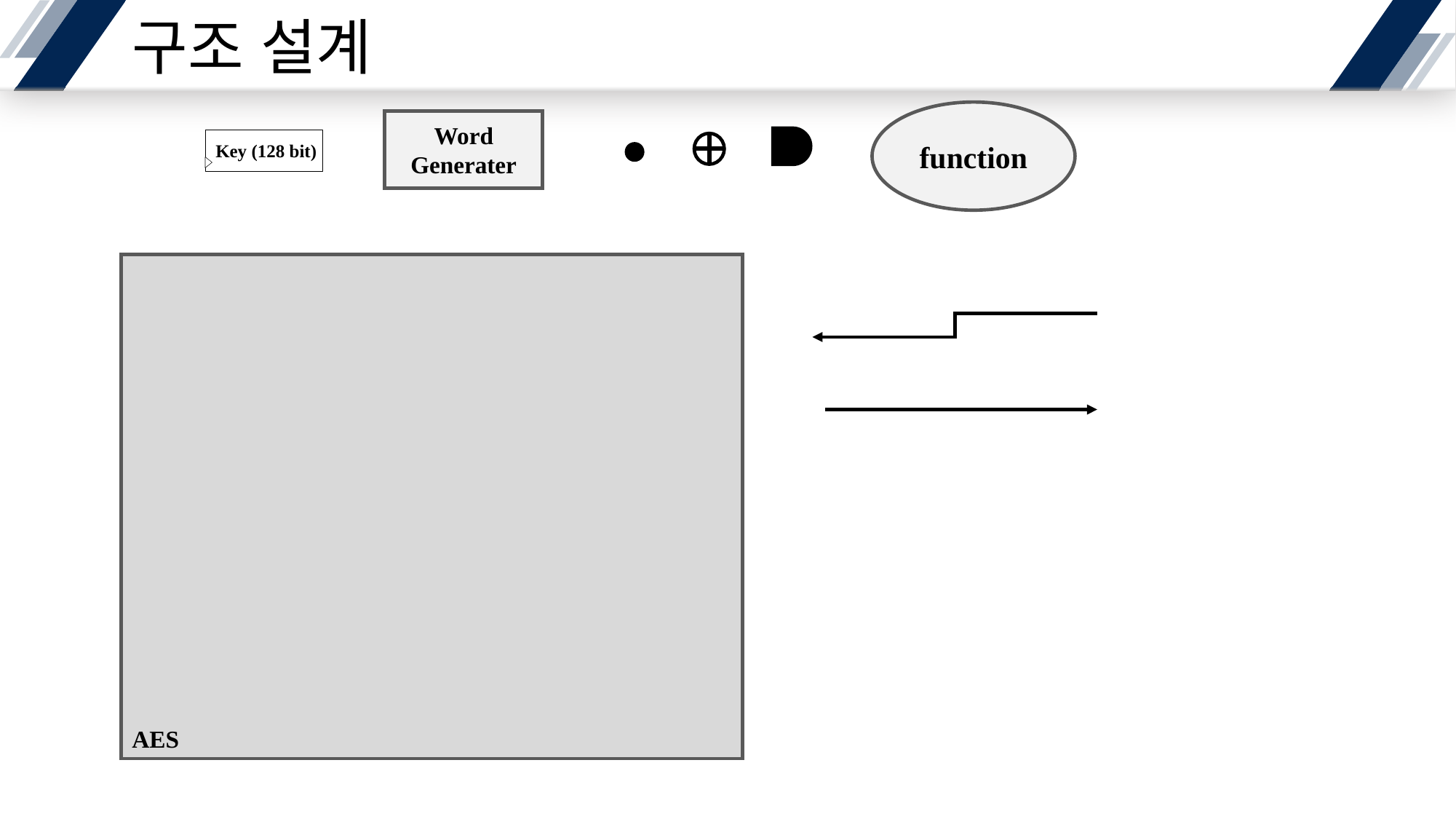

구조 설계
function
Word
Generater

 Key (128 bit)

AES